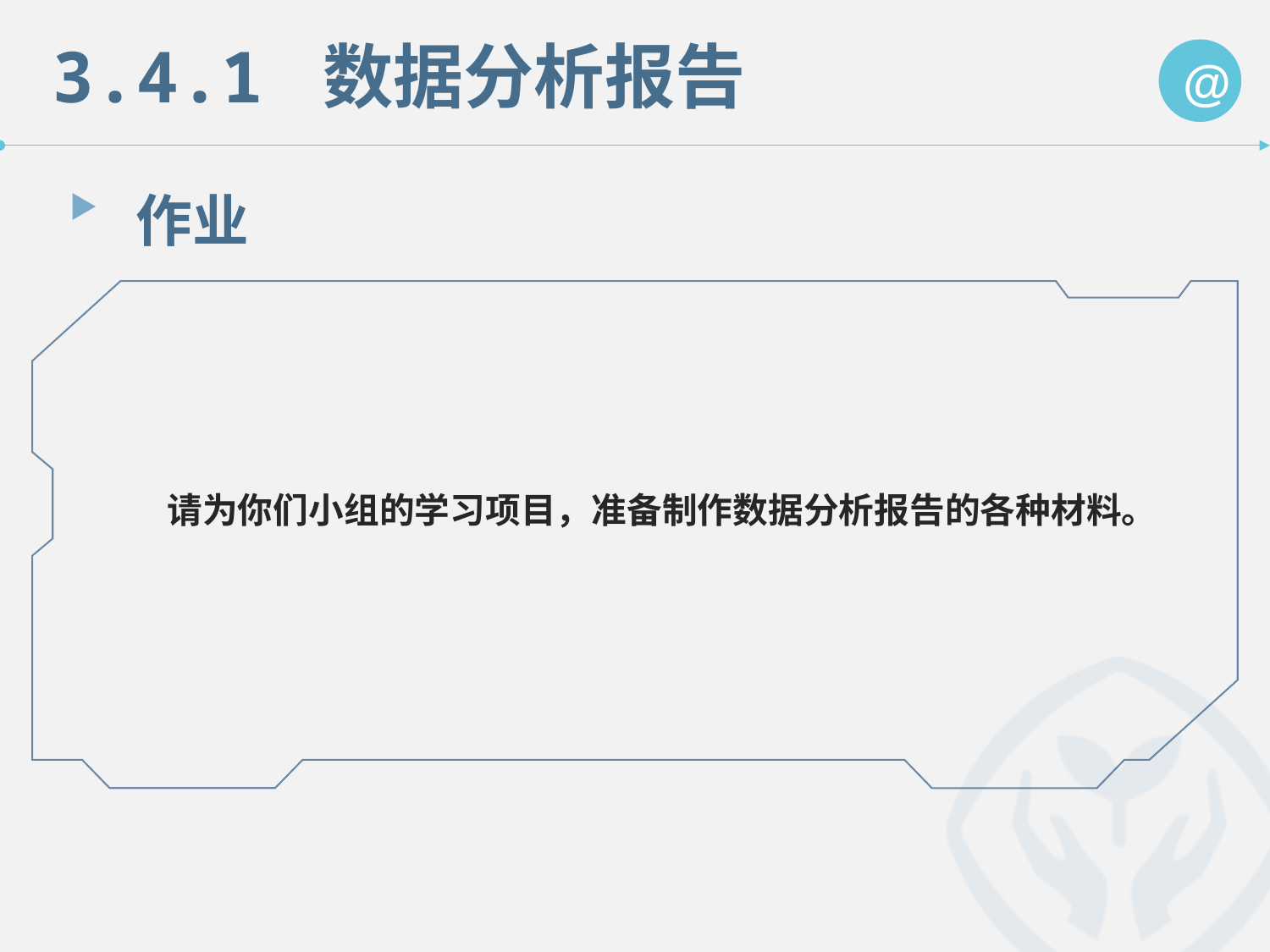

3.4.1 数据分析报告
@
作业

　　请为你们小组的学习项目，准备制作数据分析报告的各种材料。